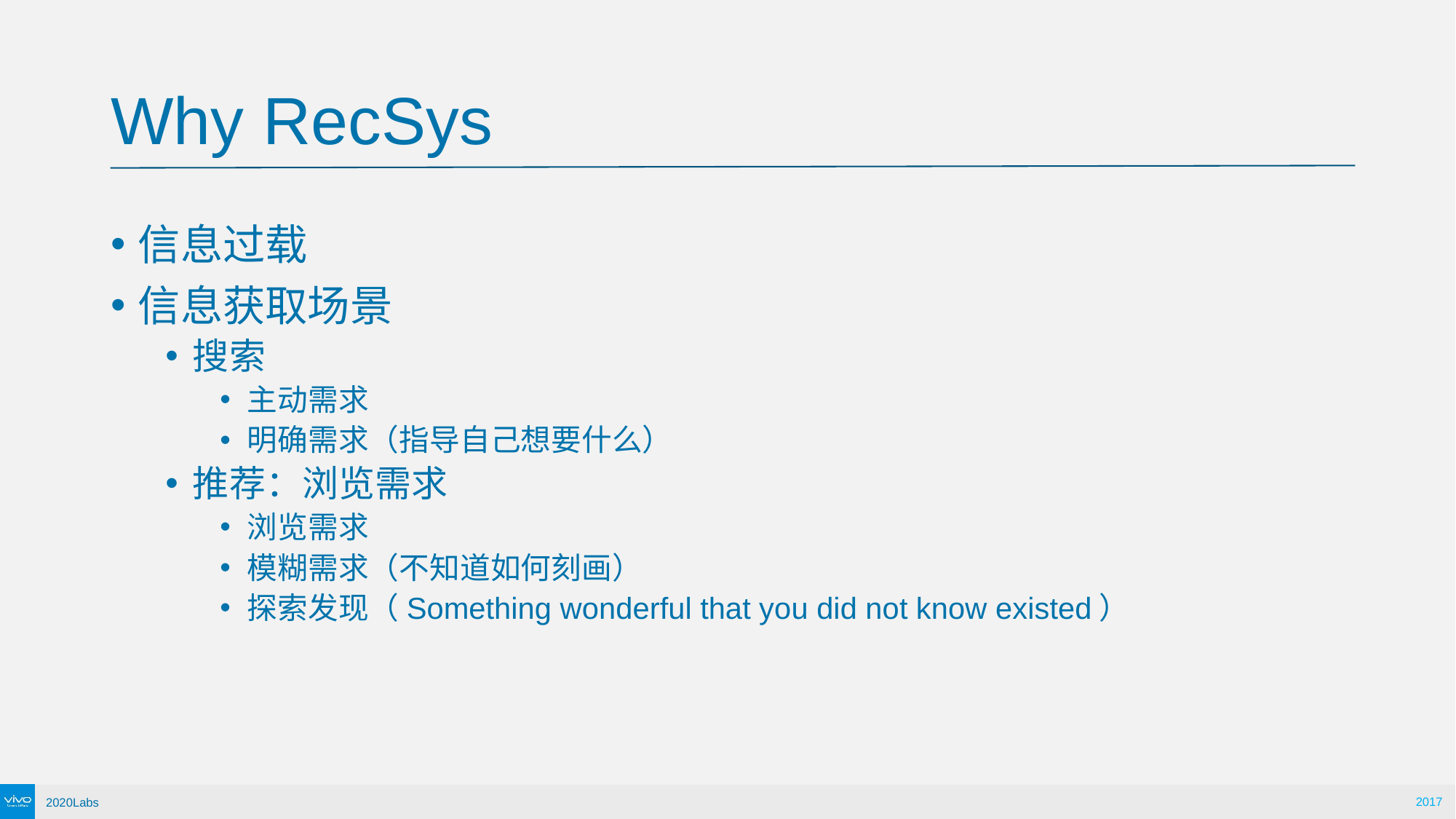

# Why RecSys
信息过载
信息获取场景
搜索
主动需求
明确需求（指导自己想要什么）
推荐：浏览需求
浏览需求
模糊需求（不知道如何刻画）
探索发现（Something wonderful that you did not know existed）